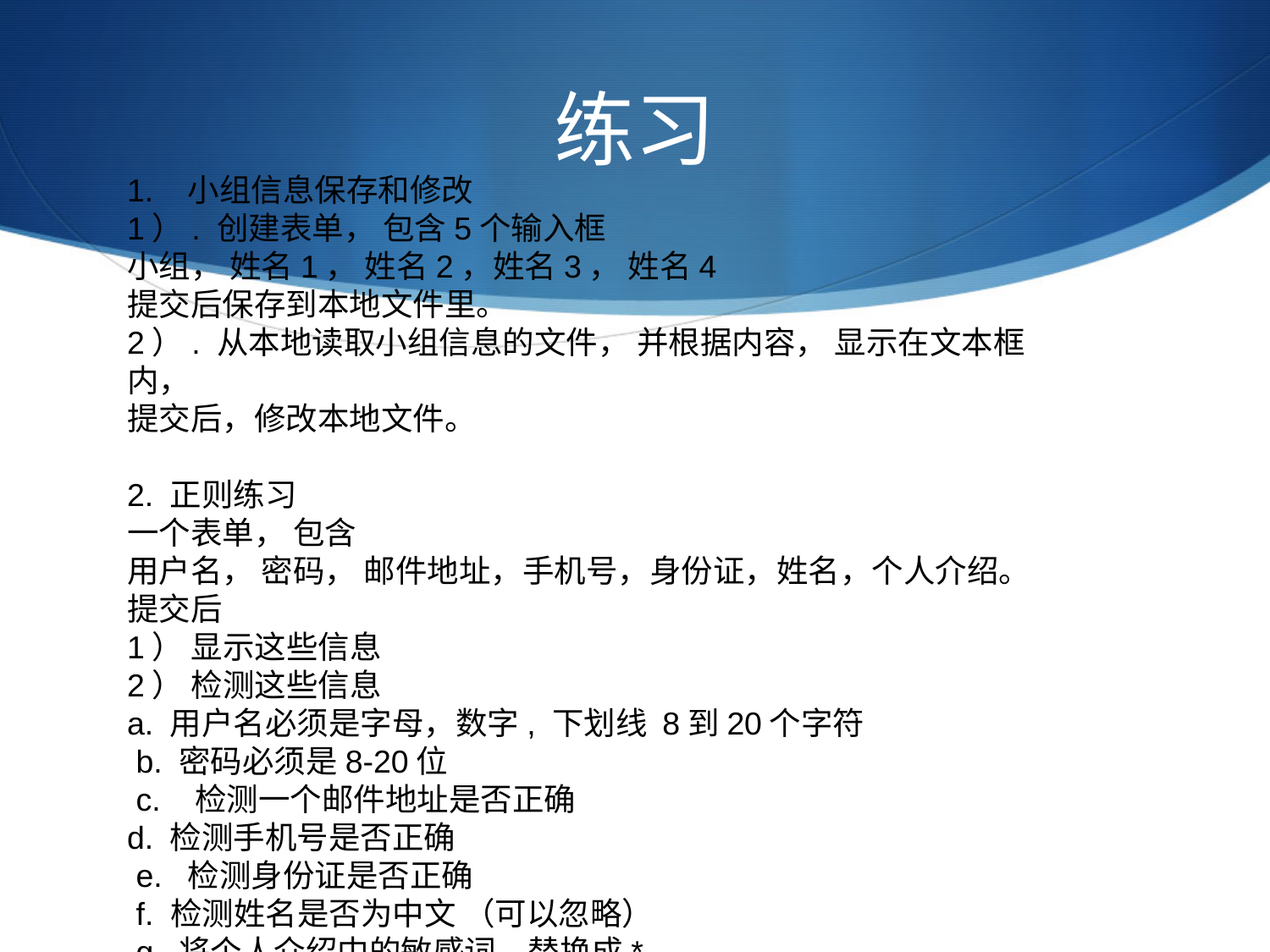

# 练习
1.   小组信息保存和修改
1）. 创建表单， 包含5个输入框
小组， 姓名1， 姓名2，姓名3， 姓名4
提交后保存到本地文件里。
2）. 从本地读取小组信息的文件， 并根据内容， 显示在文本框内，
提交后，修改本地文件。

2. 正则练习
一个表单， 包含
用户名， 密码， 邮件地址，手机号，身份证，姓名，个人介绍。
提交后
1） 显示这些信息
2） 检测这些信息
a. 用户名必须是字母，数字, 下划线 8到20个字符
 b. 密码必须是8-20位
 c.   检测一个邮件地址是否正确
d. 检测手机号是否正确
 e.  检测身份证是否正确
 f. 检测姓名是否为中文 （可以忽略）
 g. 将个人介绍中的敏感词，替换成*